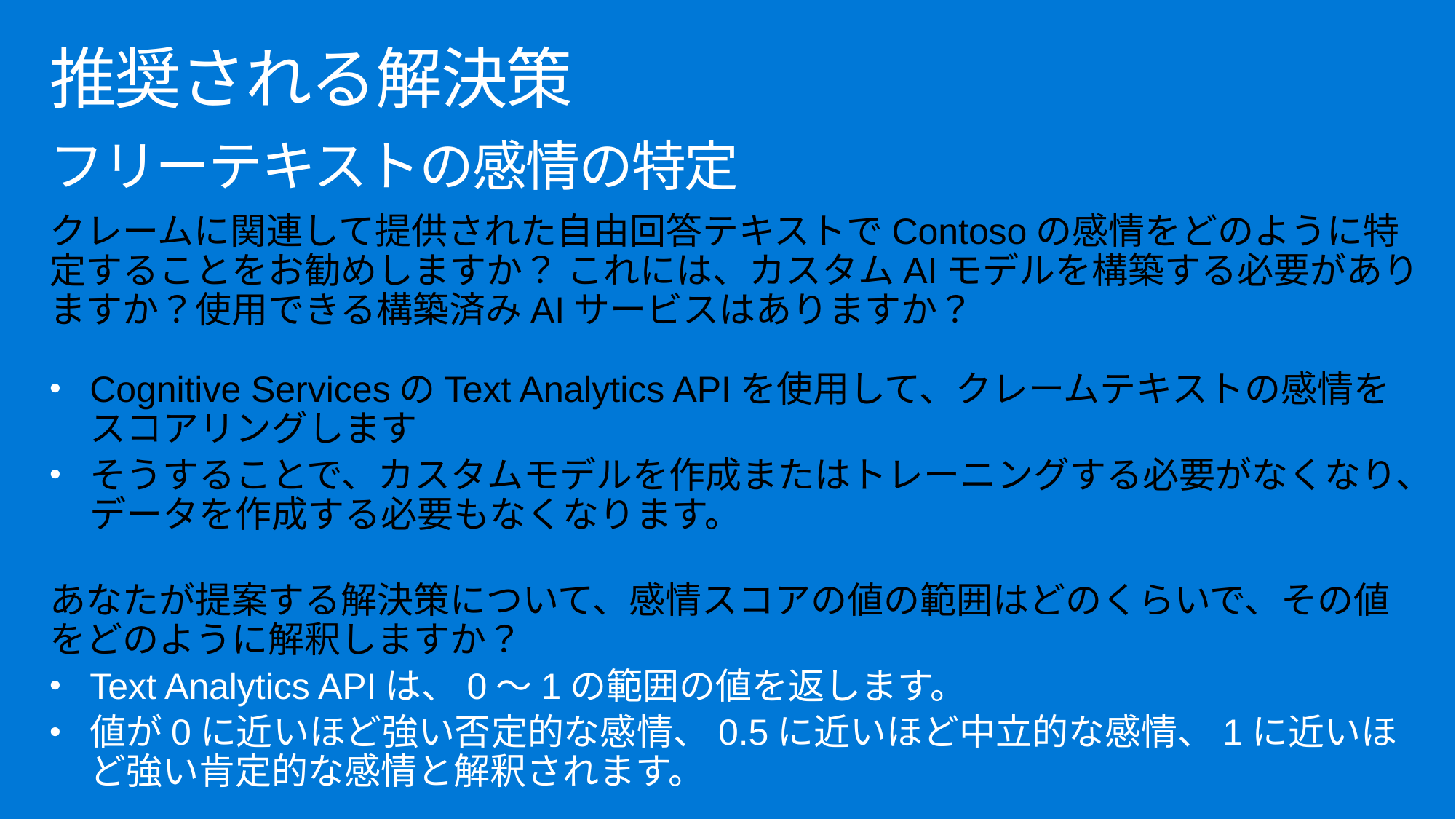

# 推奨される解決策
フリーテキストの感情の特定
クレームに関連して提供された自由回答テキストでContosoの感情をどのように特定することをお勧めしますか？ これには、カスタムAIモデルを構築する必要がありますか？使用できる構築済みAIサービスはありますか？
Cognitive ServicesのText Analytics APIを使用して、クレームテキストの感情をスコアリングします
そうすることで、カスタムモデルを作成またはトレーニングする必要がなくなり、データを作成する必要もなくなります。
あなたが提案する解決策について、感情スコアの値の範囲はどのくらいで、その値をどのように解釈しますか？
Text Analytics APIは、0〜1の範囲の値を返します。
値が0に近いほど強い否定的な感情、0.5に近いほど中立的な感情、1に近いほど強い肯定的な感情と解釈されます。